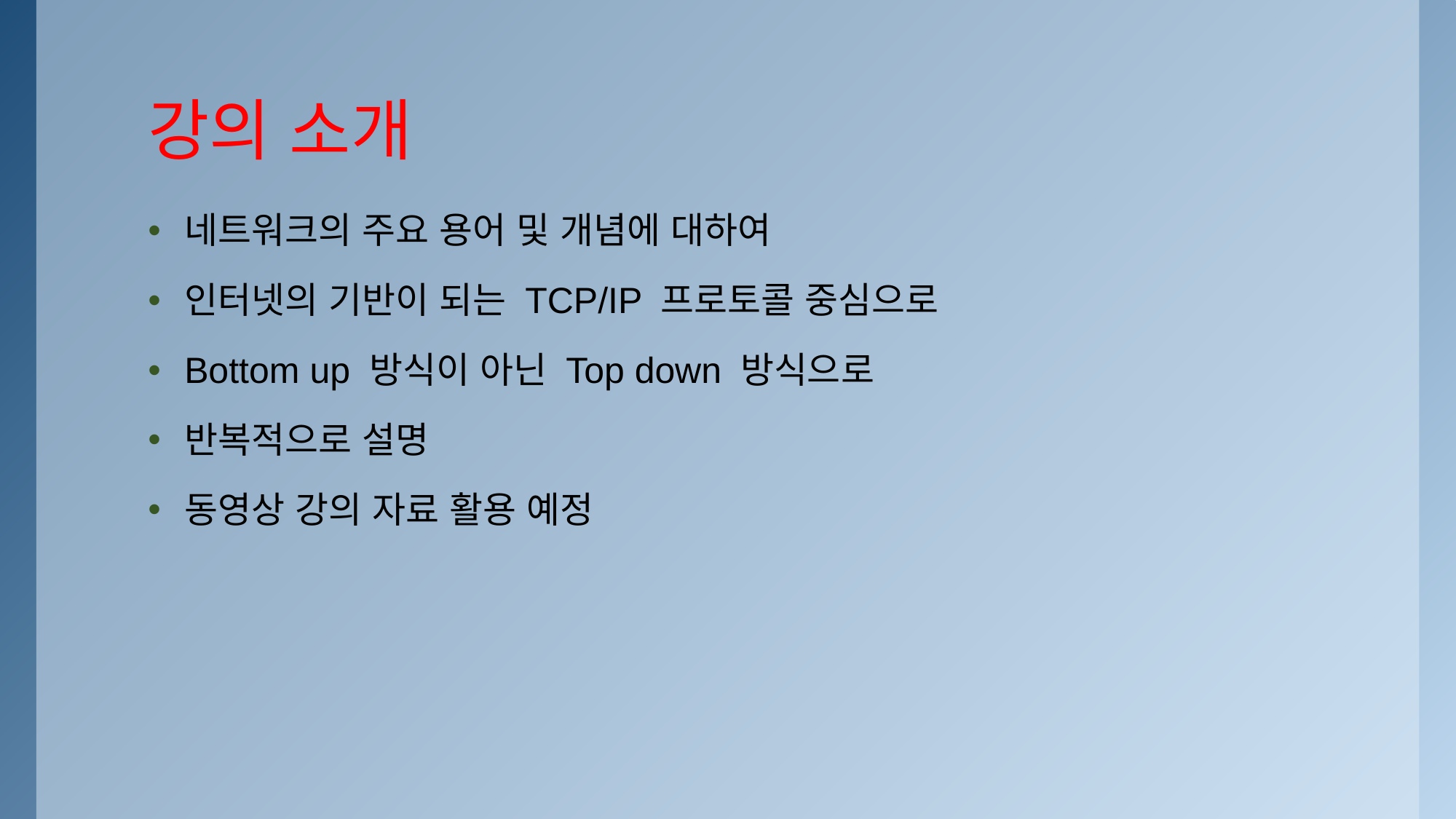

# 강의 소개
네트워크의 주요 용어 및 개념에 대하여
인터넷의 기반이 되는 TCP/IP 프로토콜 중심으로
Bottom up 방식이 아닌 Top down 방식으로
반복적으로 설명
동영상 강의 자료 활용 예정